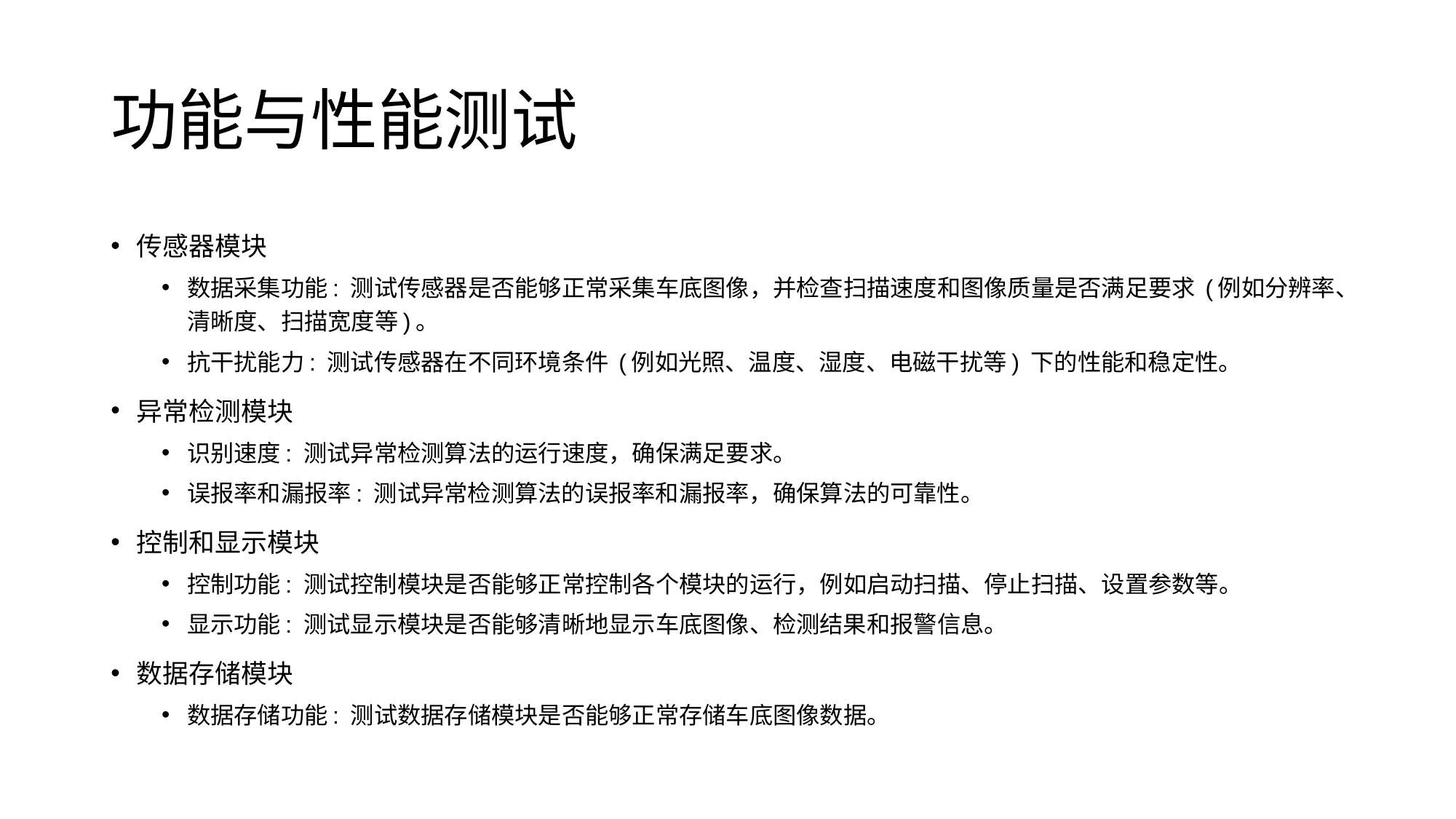

# 功能与性能测试
传感器模块
数据采集功能: 测试传感器是否能够正常采集车底图像，并检查扫描速度和图像质量是否满足要求 (例如分辨率、清晰度、扫描宽度等)。
抗干扰能力: 测试传感器在不同环境条件 (例如光照、温度、湿度、电磁干扰等) 下的性能和稳定性。
异常检测模块
识别速度: 测试异常检测算法的运行速度，确保满足要求。
误报率和漏报率: 测试异常检测算法的误报率和漏报率，确保算法的可靠性。
控制和显示模块
控制功能: 测试控制模块是否能够正常控制各个模块的运行，例如启动扫描、停止扫描、设置参数等。
显示功能: 测试显示模块是否能够清晰地显示车底图像、检测结果和报警信息。
数据存储模块
数据存储功能: 测试数据存储模块是否能够正常存储车底图像数据。